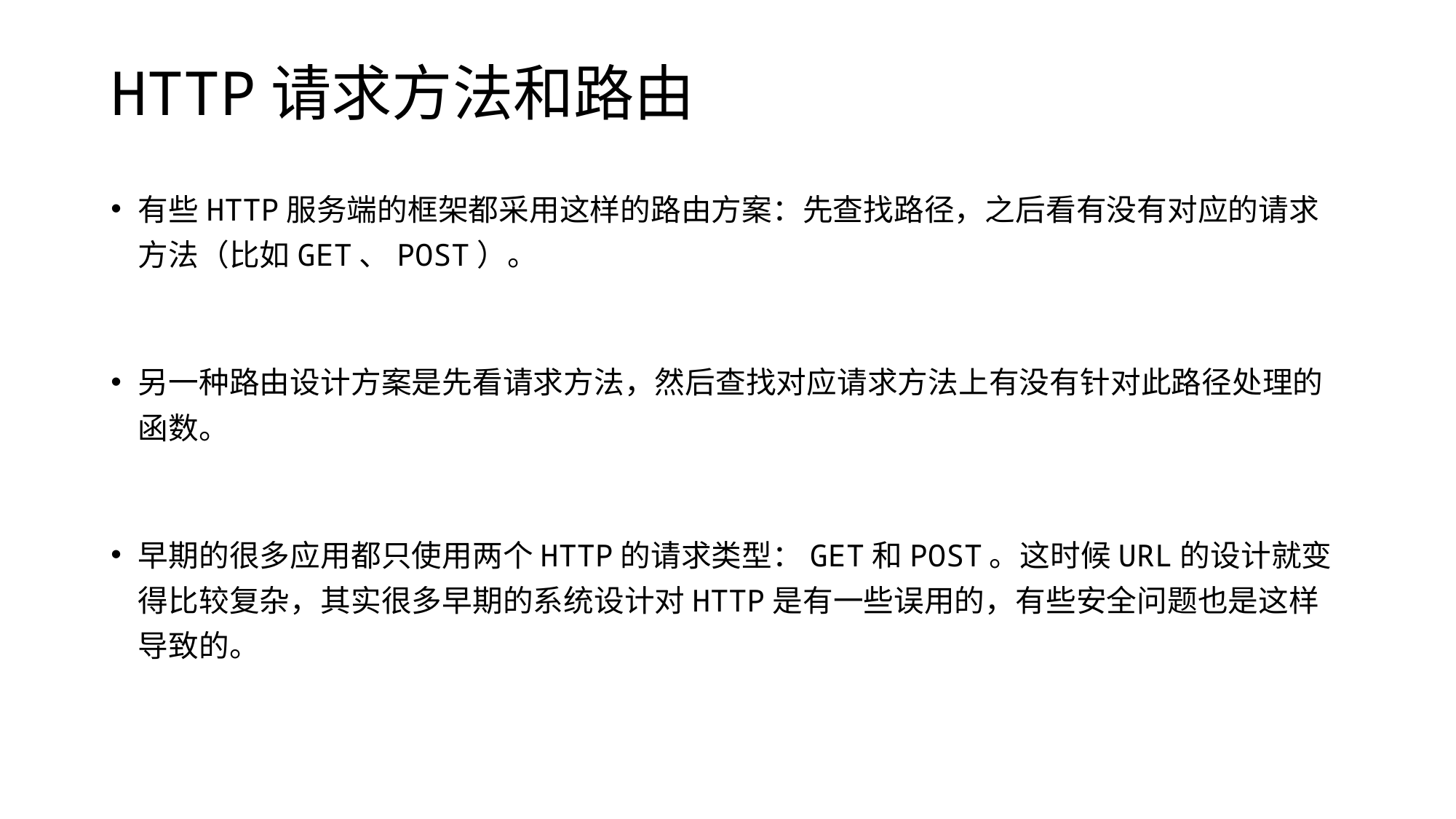

# HTTP请求方法和路由
有些HTTP服务端的框架都采用这样的路由方案：先查找路径，之后看有没有对应的请求方法（比如GET、POST）。

另一种路由设计方案是先看请求方法，然后查找对应请求方法上有没有针对此路径处理的函数。

早期的很多应用都只使用两个HTTP的请求类型：GET和POST。这时候URL的设计就变得比较复杂，其实很多早期的系统设计对HTTP是有一些误用的，有些安全问题也是这样导致的。